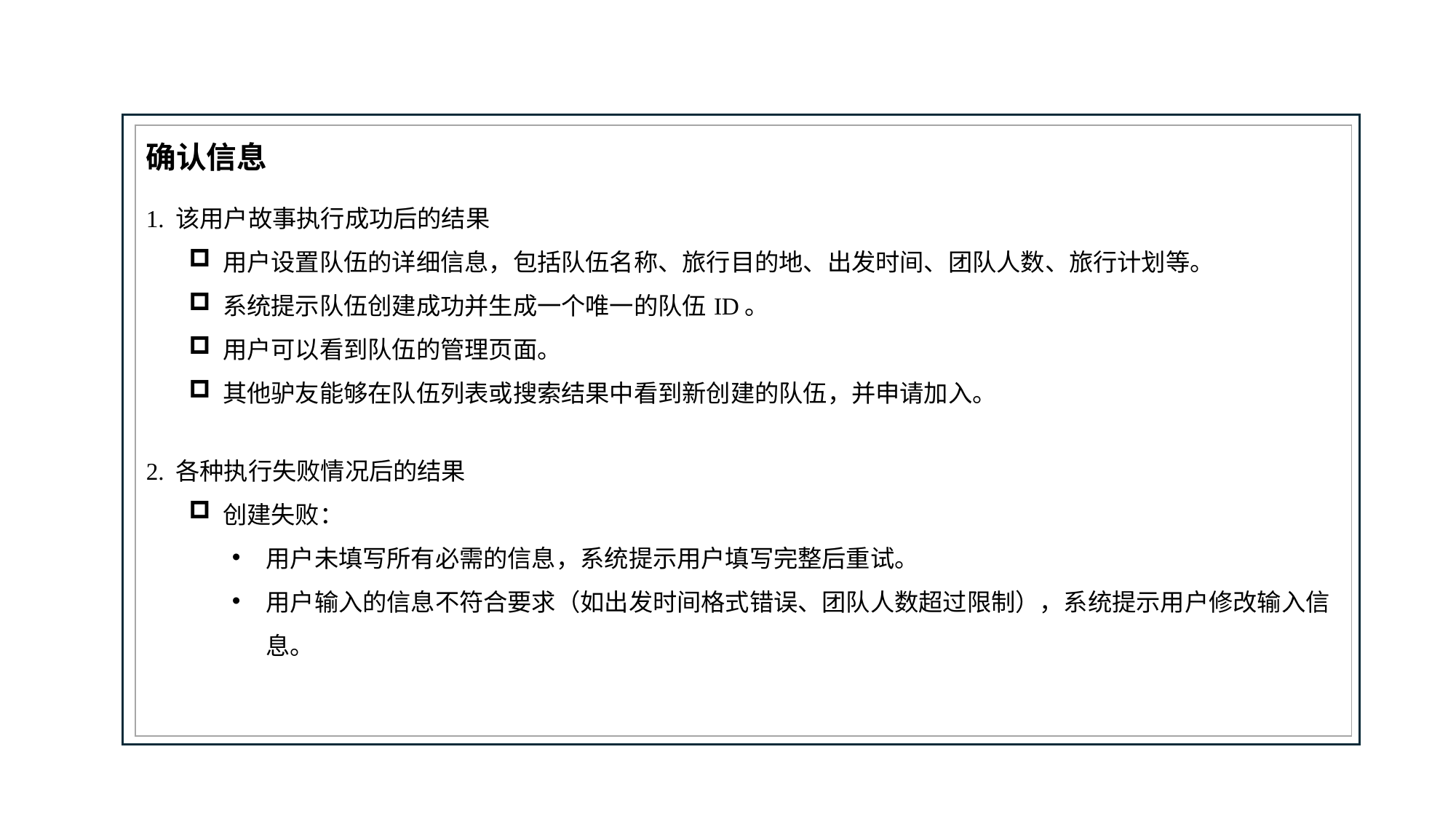

对于新功能，有注释的线框。对于bug，用截图重现的步骤。对于非功能性的故事，解释范围/标准
| 1. 该用户故事执行成功后的结果 用户设置队伍的详细信息，包括队伍名称、旅行目的地、出发时间、团队人数、旅行计划等。 系统提示队伍创建成功并生成一个唯一的队伍ID。 用户可以看到队伍的管理页面。 其他驴友能够在队伍列表或搜索结果中看到新创建的队伍，并申请加入。 2. 各种执行失败情况后的结果 创建失败： 用户未填写所有必需的信息，系统提示用户填写完整后重试。 用户输入的信息不符合要求（如出发时间格式错误、团队人数超过限制），系统提示用户修改输入信息。 |
| --- |
确认信息